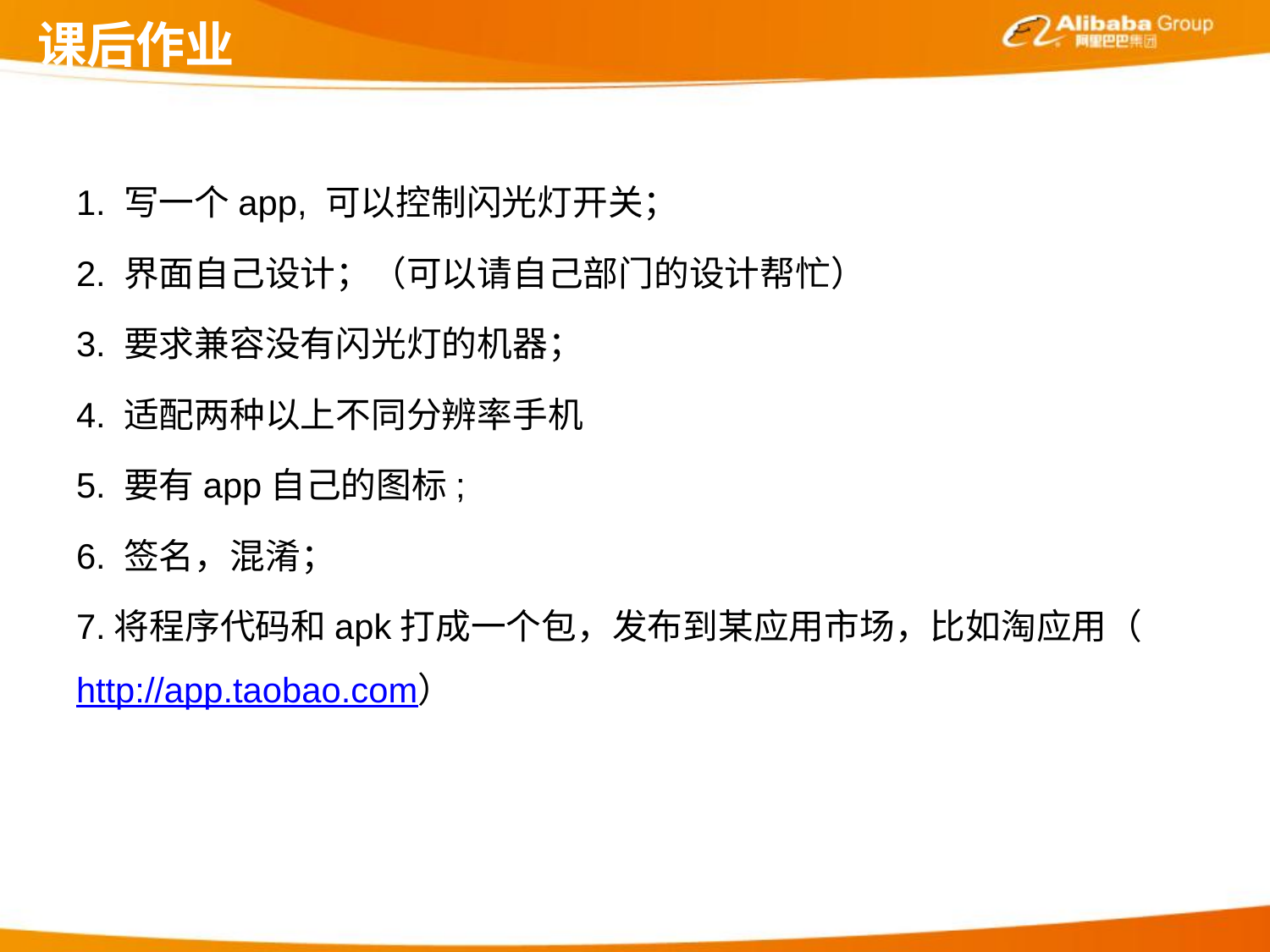

# 课后作业
1. 写一个app, 可以控制闪光灯开关；
2. 界面自己设计；（可以请自己部门的设计帮忙）
3. 要求兼容没有闪光灯的机器；
4. 适配两种以上不同分辨率手机
5. 要有app自己的图标;
6. 签名，混淆；
7.将程序代码和apk打成一个包，发布到某应用市场，比如淘应用（http://app.taobao.com）